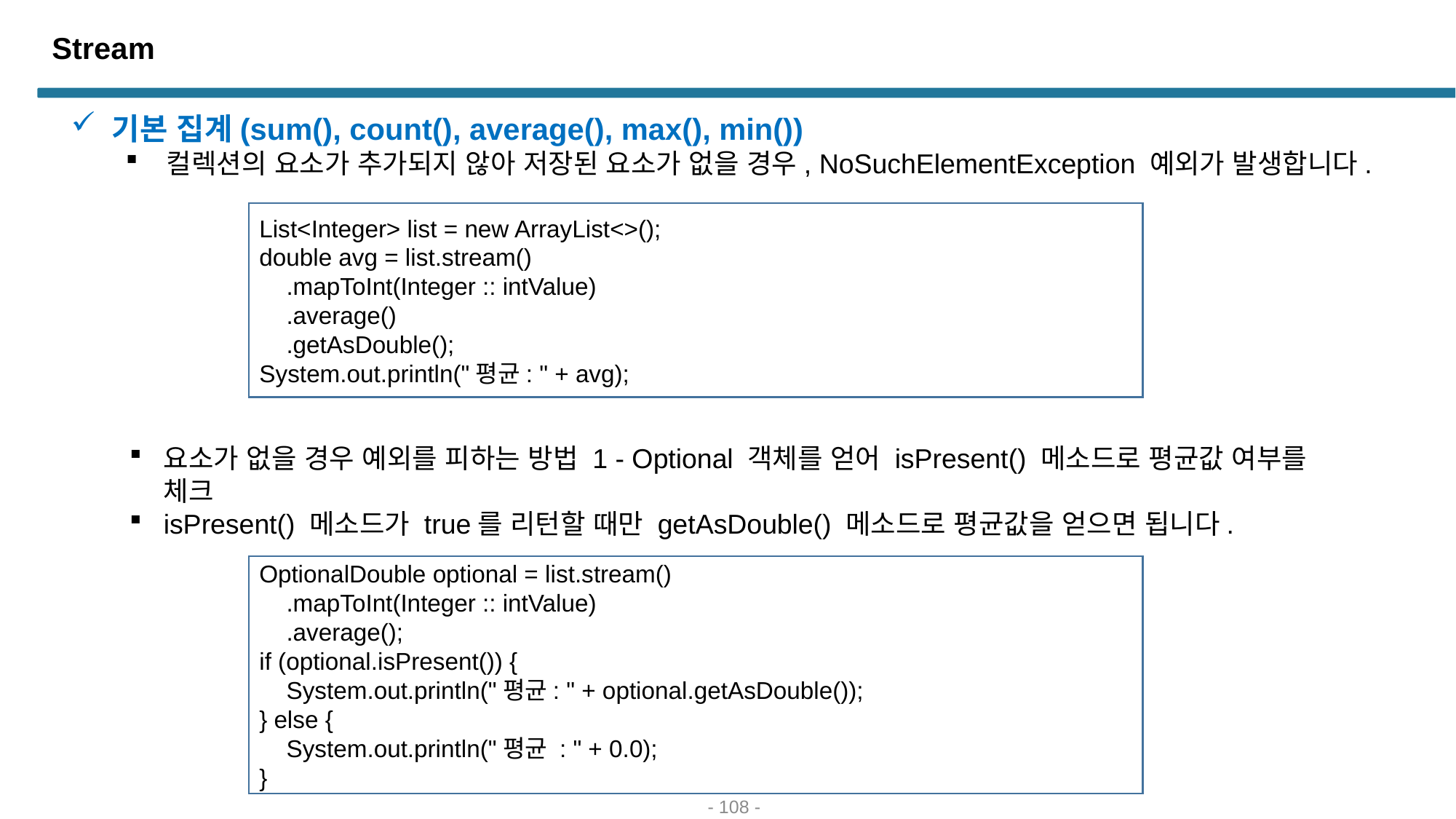

# Stream
기본 집계(sum(), count(), average(), max(), min())
컬렉션의 요소가 추가되지 않아 저장된 요소가 없을 경우, NoSuchElementException 예외가 발생합니다.
List<Integer> list = new ArrayList<>();
double avg = list.stream()
    .mapToInt(Integer :: intValue)
    .average()
    .getAsDouble();
System.out.println("평균: " + avg);
요소가 없을 경우 예외를 피하는 방법 1 - Optional 객체를 얻어 isPresent() 메소드로 평균값 여부를 체크
isPresent() 메소드가 true를 리턴할 때만 getAsDouble() 메소드로 평균값을 얻으면 됩니다.
OptionalDouble optional = list.stream()
    .mapToInt(Integer :: intValue)
    .average();
if (optional.isPresent()) {
    System.out.println("평균: " + optional.getAsDouble());
} else {
    System.out.println("평균 : " + 0.0);
}
- 108 -